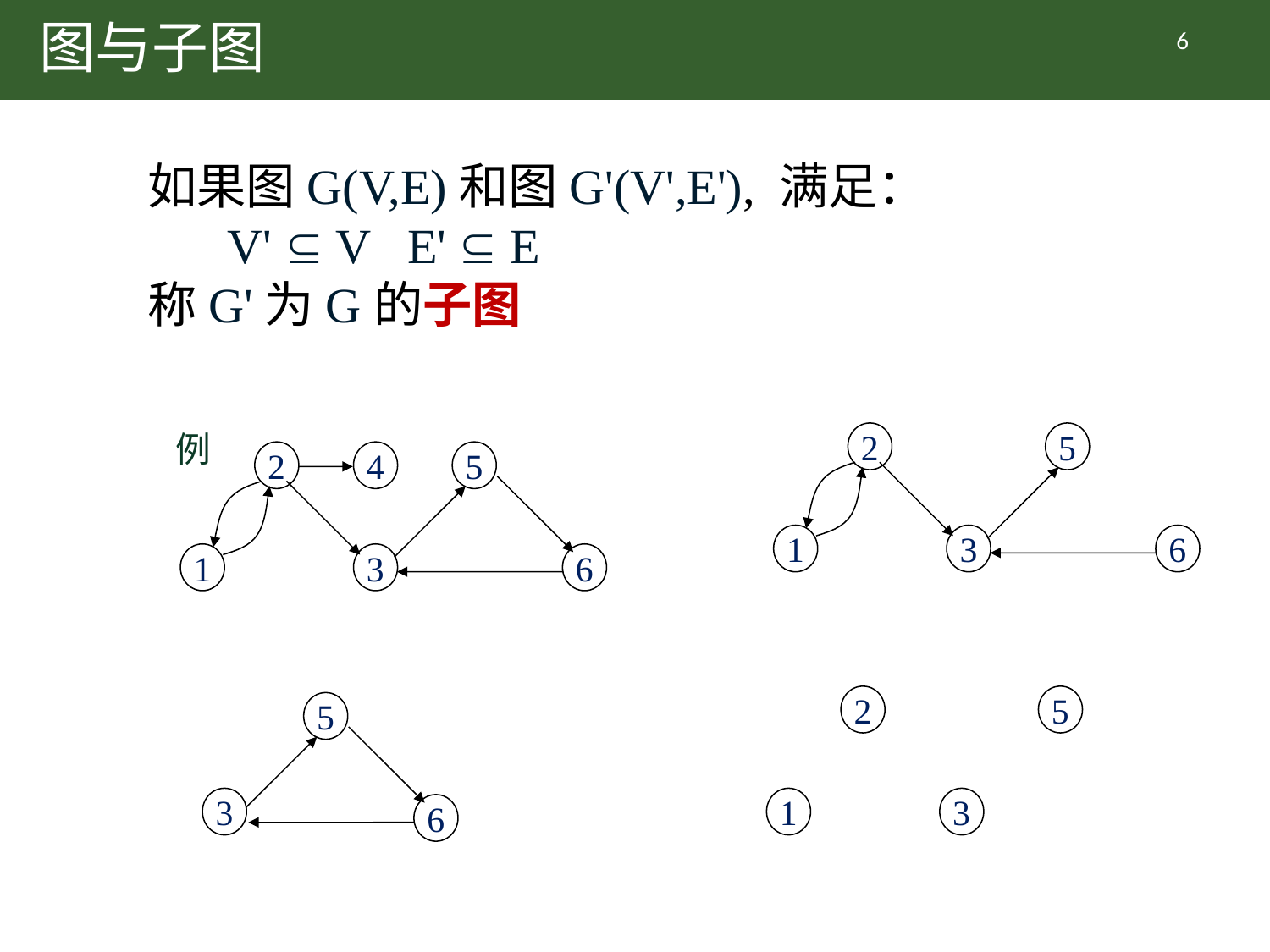

# 图与子图
6
如果图G(V,E)和图G'(V',E'), 满足：
      V' ⊆ V   E' ⊆ E
称G'为G的子图
例
2
4
5

1
3
6

2
5

1
3
6

2
5
1
3
5

3
6